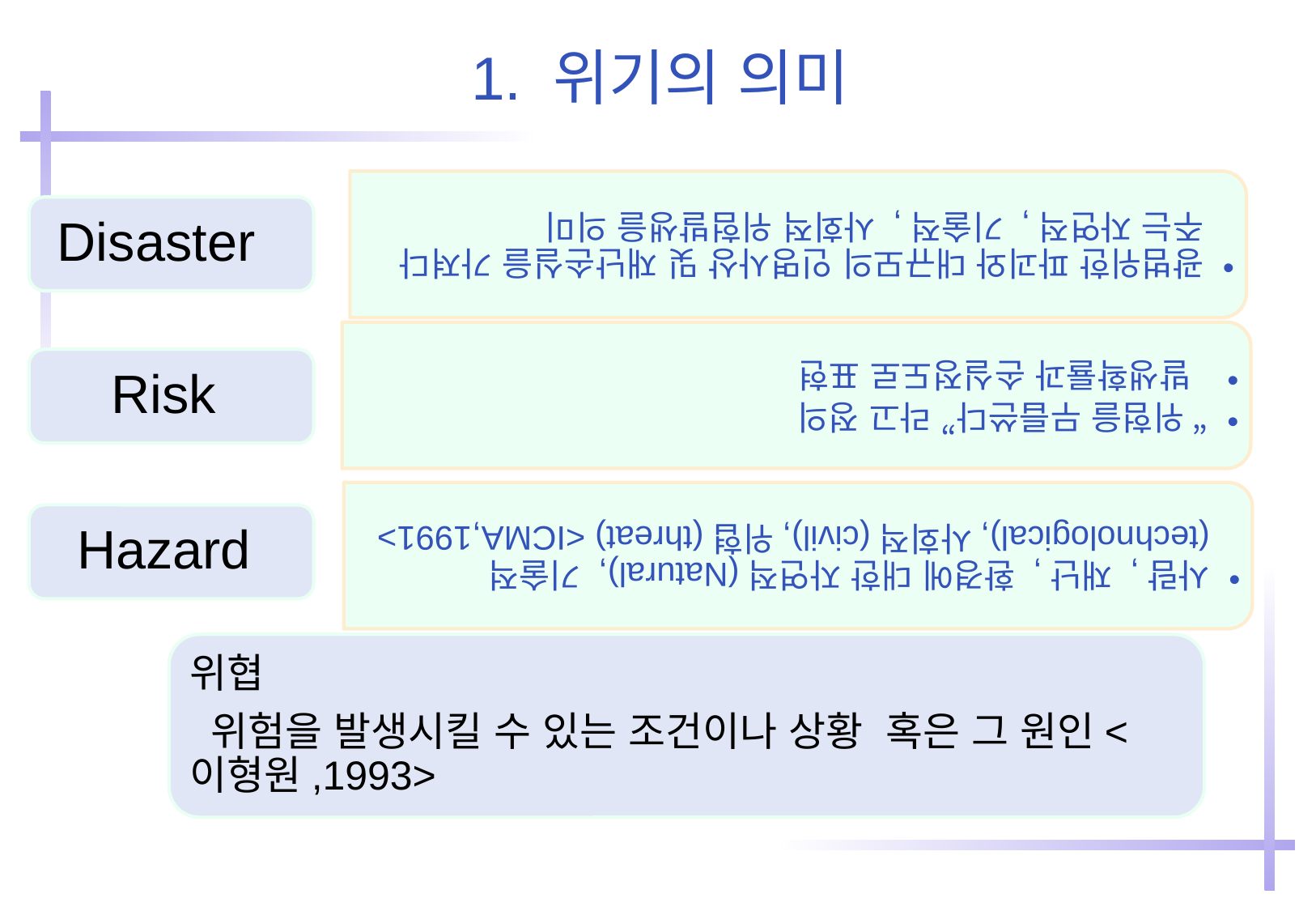

# 1. 위기의 의미
광범위한 파괴와 대규모의 인명사상 및 재난손실을 가져다 주는 자연적, 기술적, 사회적 위험발생을 의미
Disaster
“위험을 무릅쓴다” 라고 정의
 발생확률과 손실정도로 표현
Risk
사람, 재난, 환경에 대한 자연적(Natural), 기술적(technological),사회적(civil),위협(threat) <ICMA,1991>
Hazard
위협
 위험을 발생시킬 수 있는 조건이나 상황  혹은 그 원인<이형원,1993>